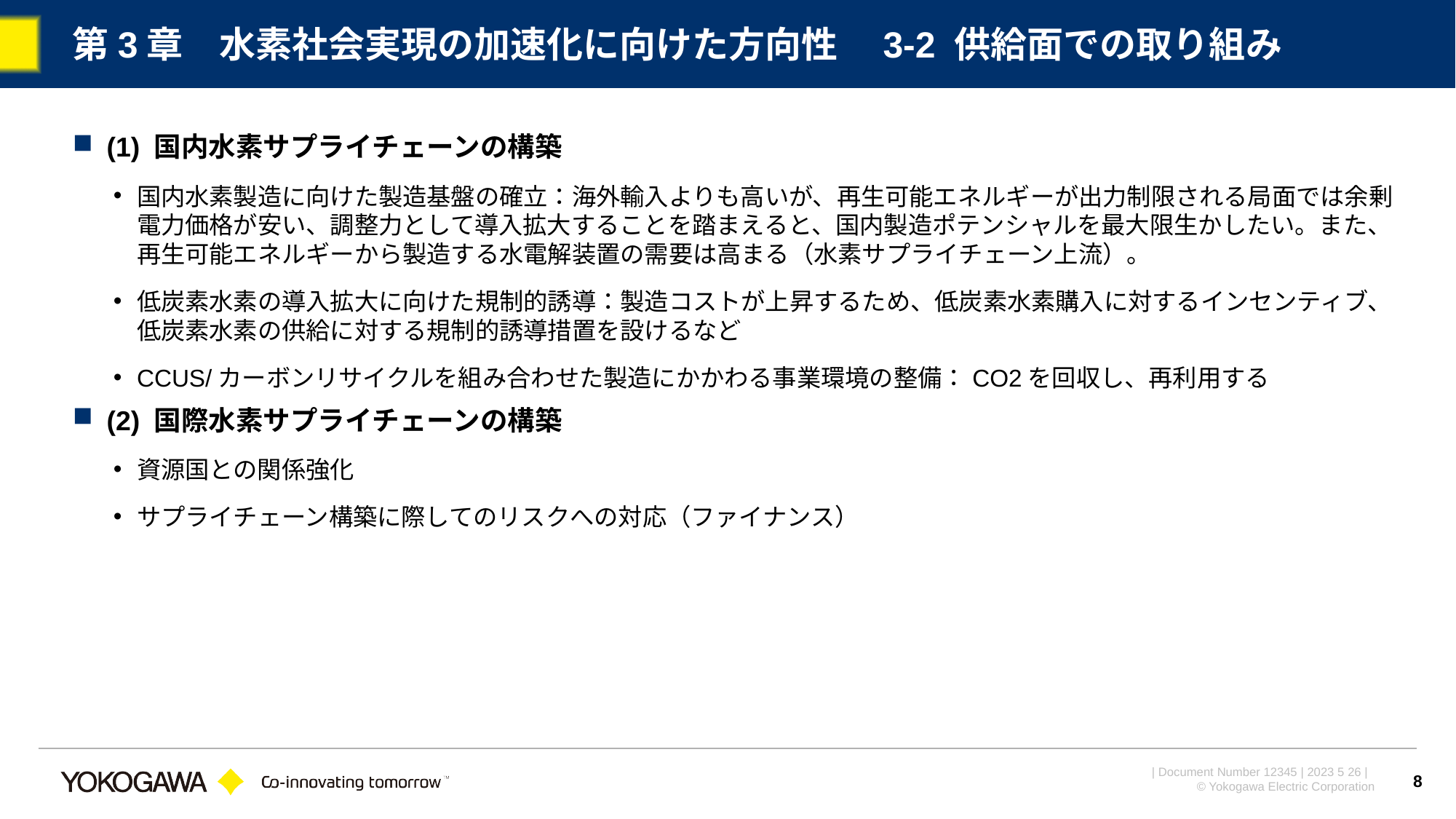

# 第3章　水素社会実現の加速化に向けた方向性　3-2 供給面での取り組み
(1) 国内水素サプライチェーンの構築
国内水素製造に向けた製造基盤の確立：海外輸入よりも高いが、再生可能エネルギーが出力制限される局面では余剰電力価格が安い、調整力として導入拡大することを踏まえると、国内製造ポテンシャルを最大限生かしたい。また、再生可能エネルギーから製造する水電解装置の需要は高まる（水素サプライチェーン上流）。
低炭素水素の導入拡大に向けた規制的誘導：製造コストが上昇するため、低炭素水素購入に対するインセンティブ、低炭素水素の供給に対する規制的誘導措置を設けるなど
CCUS/カーボンリサイクルを組み合わせた製造にかかわる事業環境の整備：CO2を回収し、再利用する
(2) 国際水素サプライチェーンの構築
資源国との関係強化
サプライチェーン構築に際してのリスクへの対応（ファイナンス）
8